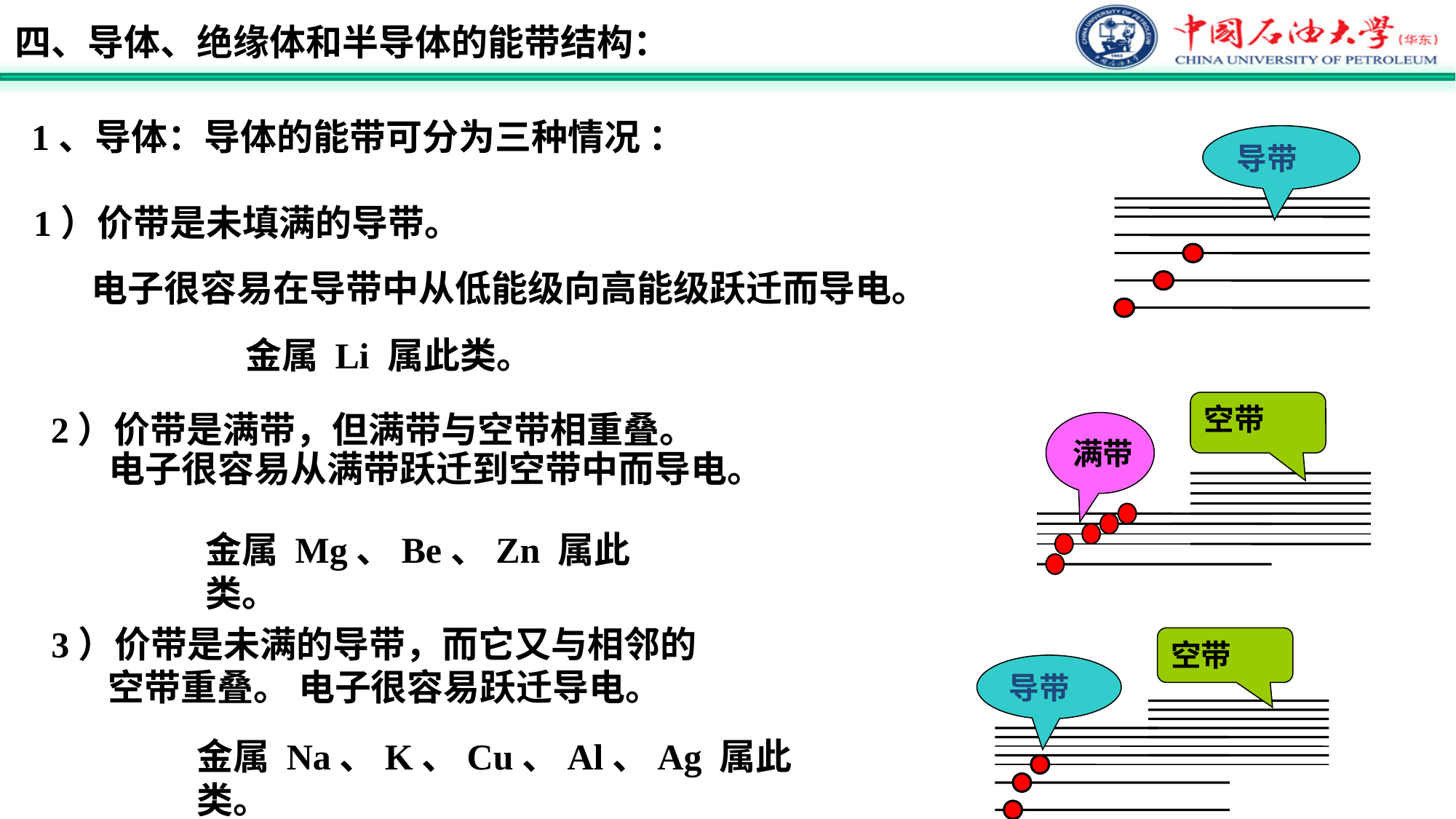

四、导体、绝缘体和半导体的能带结构：
1、导体：导体的能带可分为三种情况 ：
导带

1）价带是未填满的导带。
      电子很容易在导带中从低能级向高能级跃迁而导电。
金属 Li 属此类。
空带
满带

2）价带是满带，但满带与空带相重叠。
      电子很容易从满带跃迁到空带中而导电。
金属 Mg、Be、Zn 属此类。
 3）价带是未满的导带，而它又与相邻的
       空带重叠。 电子很容易跃迁导电。
空带
导带

金属 Na、K、Cu、Al、Ag 属此类。